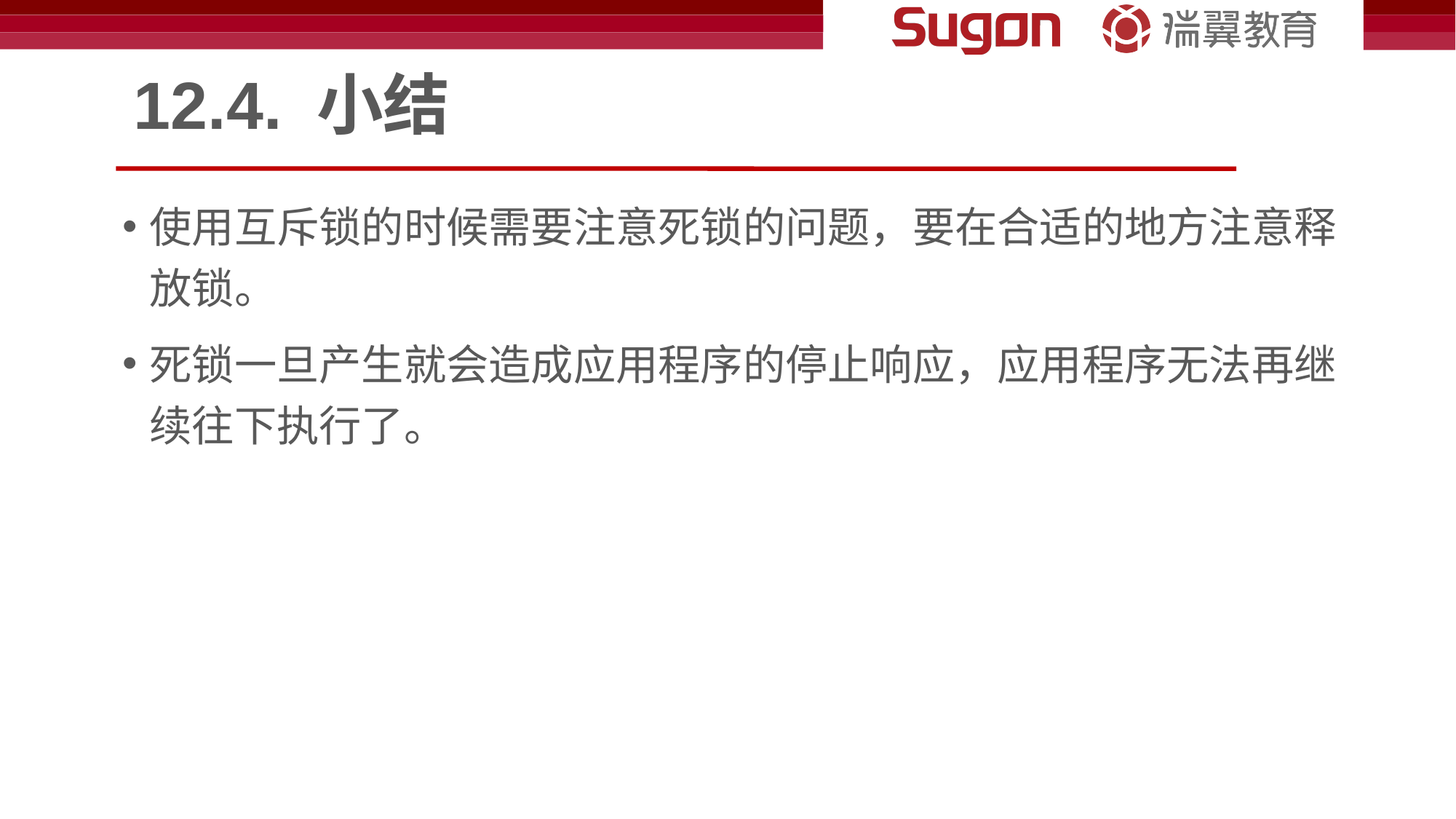

# 12.4. 小结
使用互斥锁的时候需要注意死锁的问题，要在合适的地方注意释放锁。
死锁一旦产生就会造成应用程序的停止响应，应用程序无法再继续往下执行了。